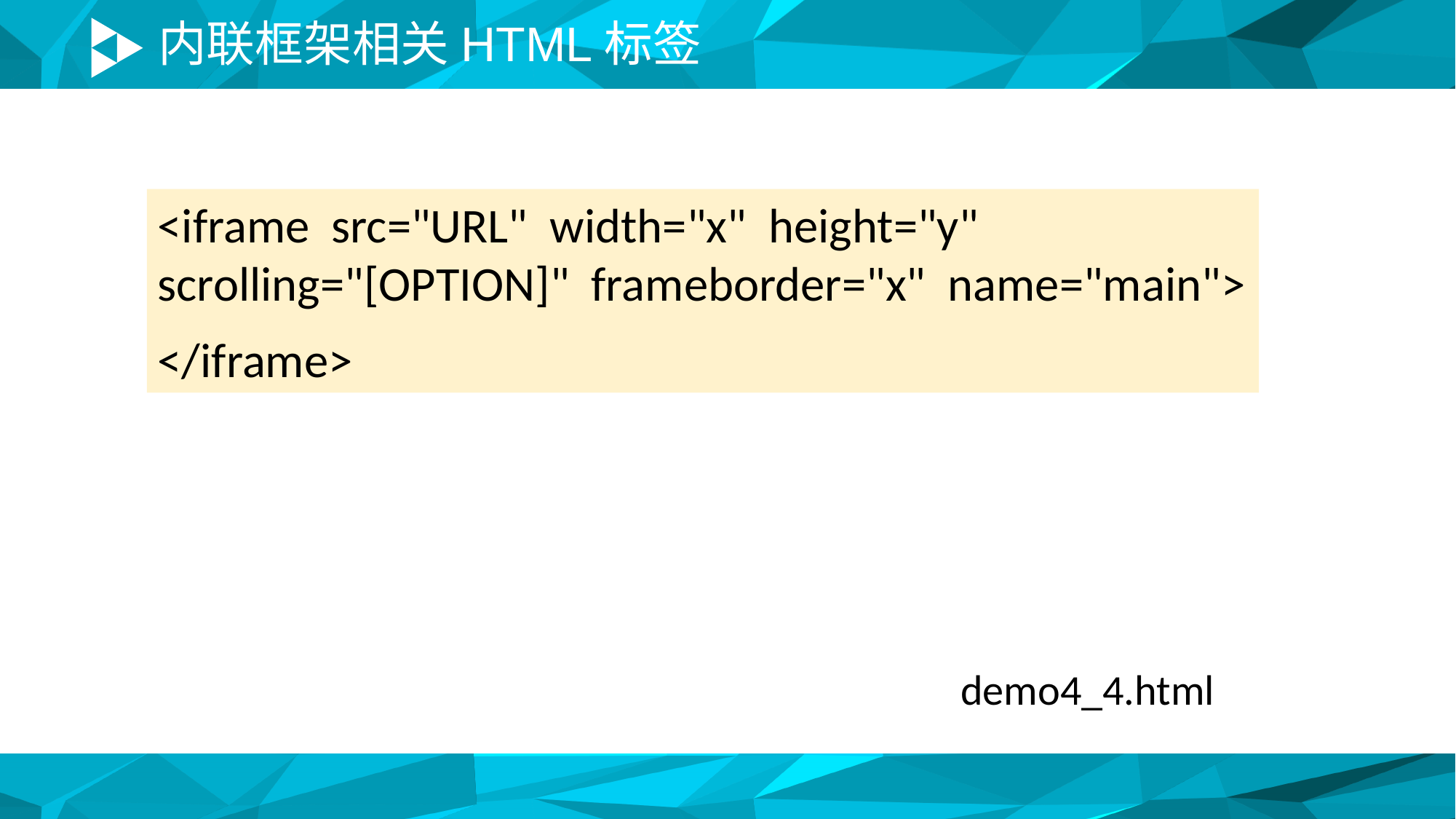

# 内联框架相关HTML标签
<iframe  src="URL"  width="x"  height="y"    scrolling="[OPTION]"  frameborder="x"  name="main">
</iframe>
demo4_4.html